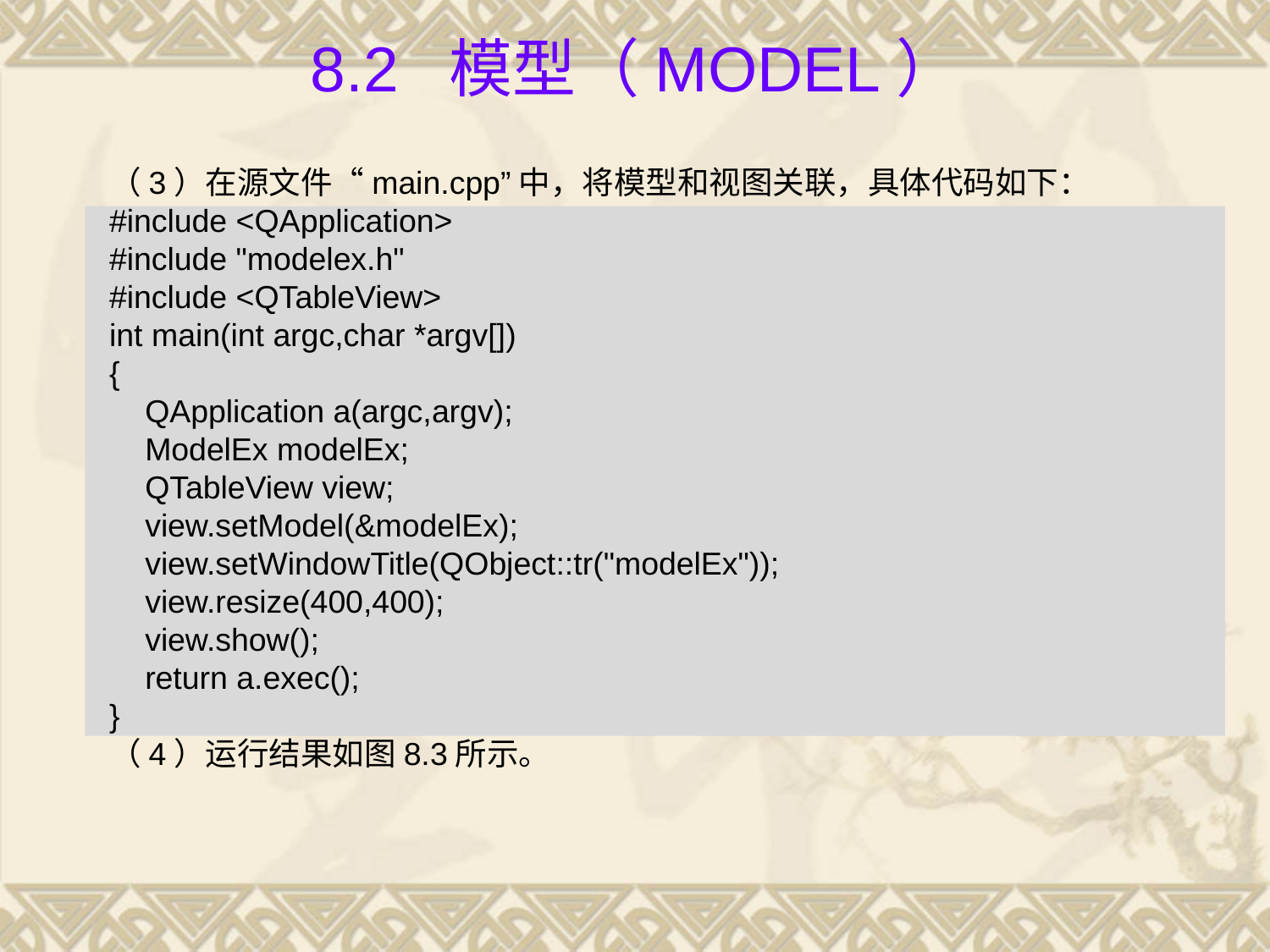

# 8.2  模型（Model）
（3）在源文件“main.cpp”中，将模型和视图关联，具体代码如下：
#include <QApplication>
#include "modelex.h"
#include <QTableView>
int main(int argc,char *argv[])
{
    QApplication a(argc,argv);
    ModelEx modelEx;
    QTableView view;
    view.setModel(&modelEx);
    view.setWindowTitle(QObject::tr("modelEx"));
    view.resize(400,400);
    view.show();
    return a.exec();
}
（4）运行结果如图8.3所示。